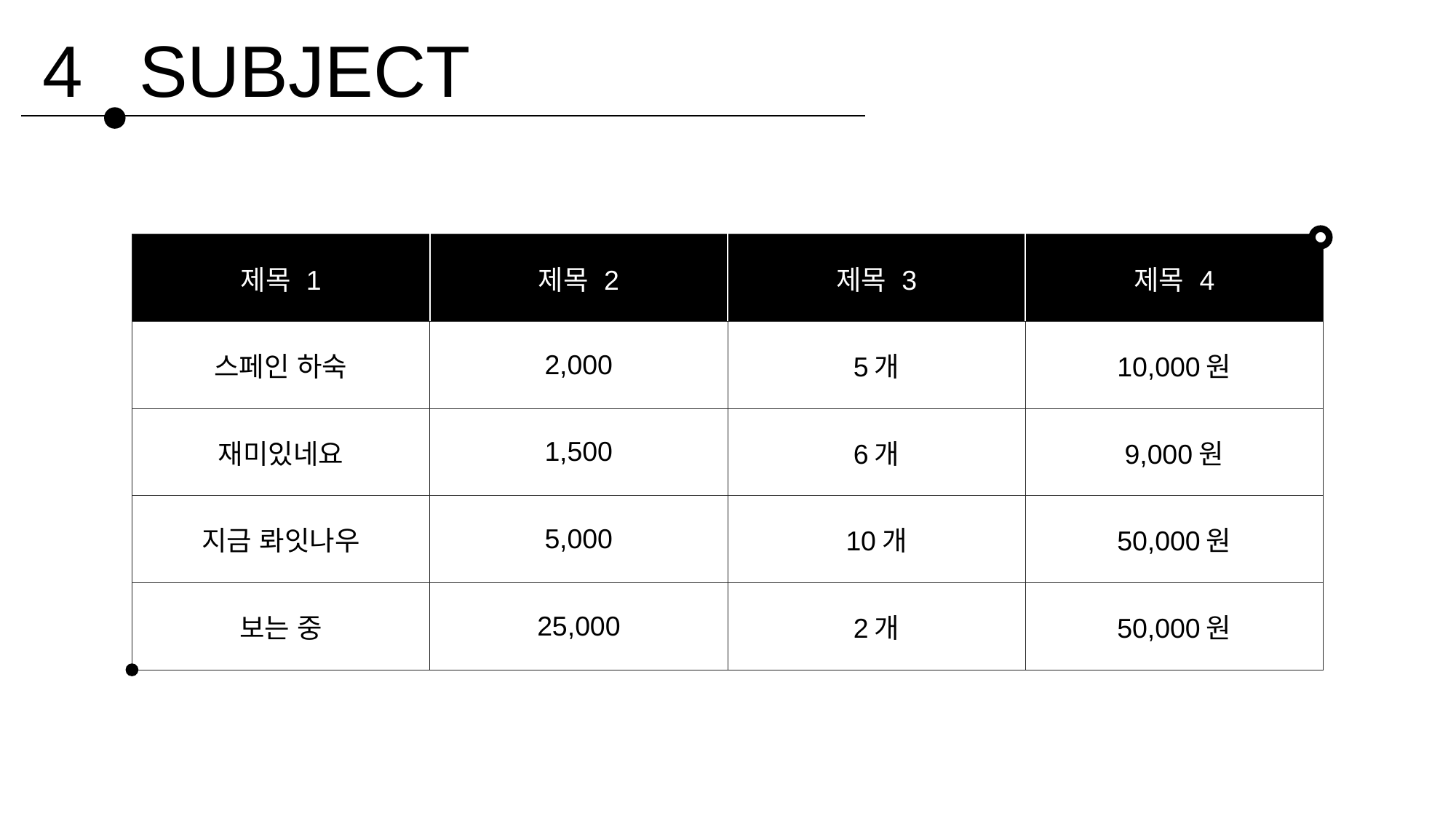

4
SUBJECT

| 제목 1 | 제목 2 | 제목 3 | 제목 4 |
| --- | --- | --- | --- |
| 스페인 하숙 | 2,000 | 5개 | 10,000원 |
| 재미있네요 | 1,500 | 6개 | 9,000원 |
| 지금 롸잇나우 | 5,000 | 10개 | 50,000원 |
| 보는 중 | 25,000 | 2개 | 50,000원 |